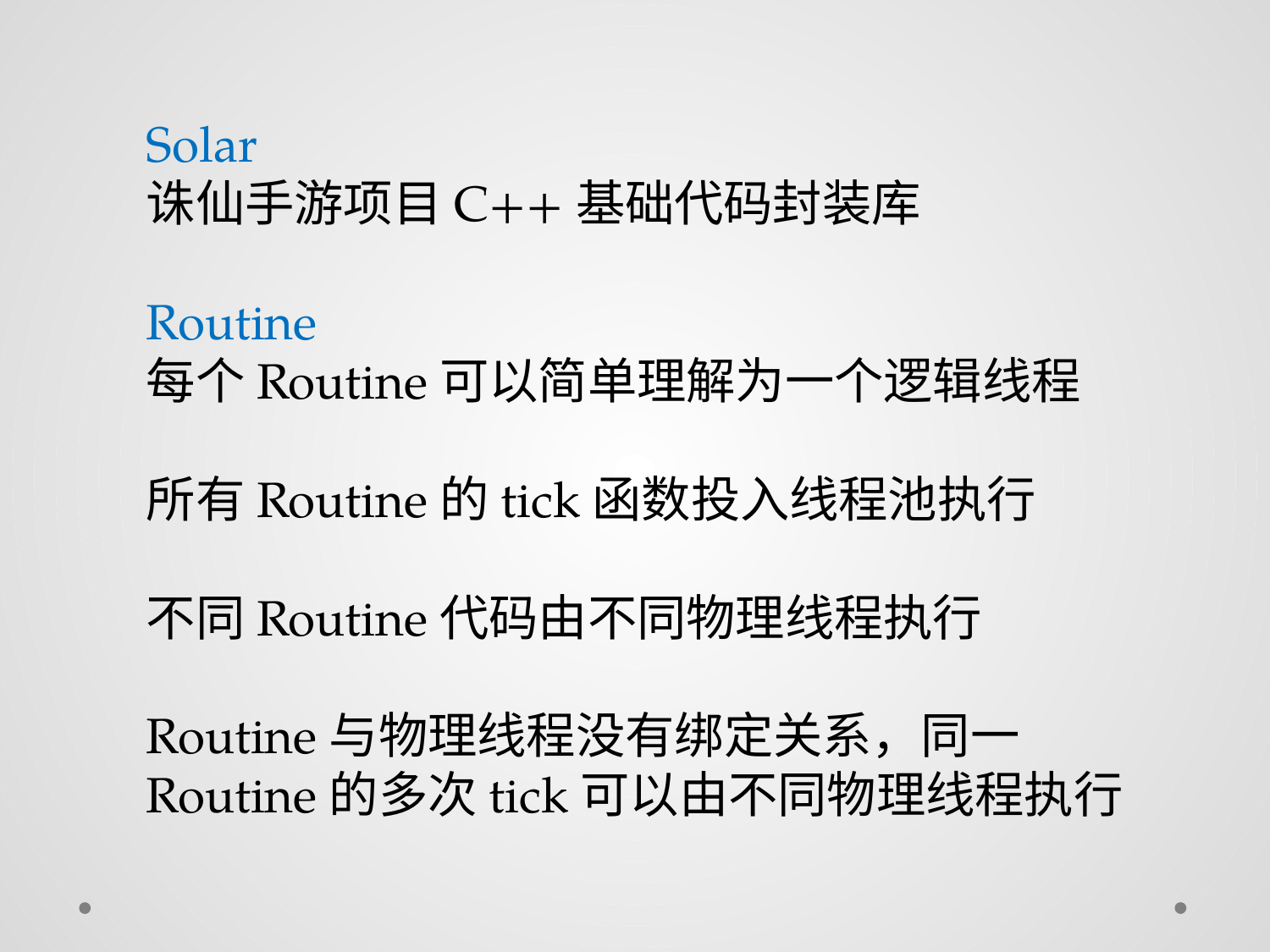

Solar
诛仙手游项目C++基础代码封装库

Routine
每个Routine可以简单理解为一个逻辑线程

所有Routine的tick函数投入线程池执行

不同Routine代码由不同物理线程执行

Routine与物理线程没有绑定关系，同一Routine的多次tick可以由不同物理线程执行